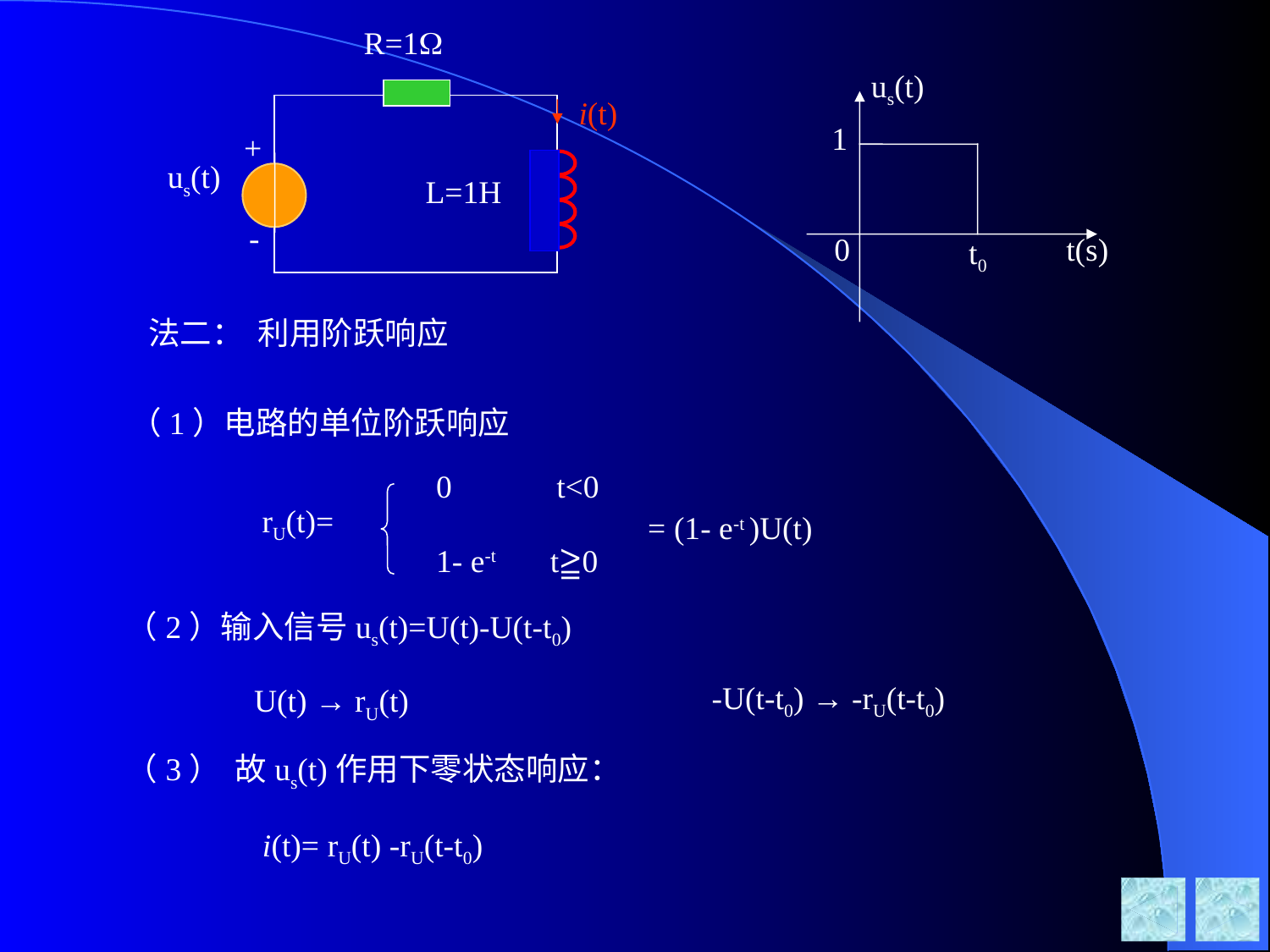

R=1Ω

i(t)

-

+

us(t)
L=1H

us(t)

1

0
t(s)
t0

法二：  利用阶跃响应
（1）电路的单位阶跃响应
0             t<0

rU(t)=
= (1- e-t )U(t)
1- e-t        t≧0
（2）输入信号us(t)=U(t)-U(t-t0)
-U(t-t0) → -rU(t-t0)
U(t) → rU(t)
（3）  故us(t)作用下零状态响应：
i(t)= rU(t) -rU(t-t0)